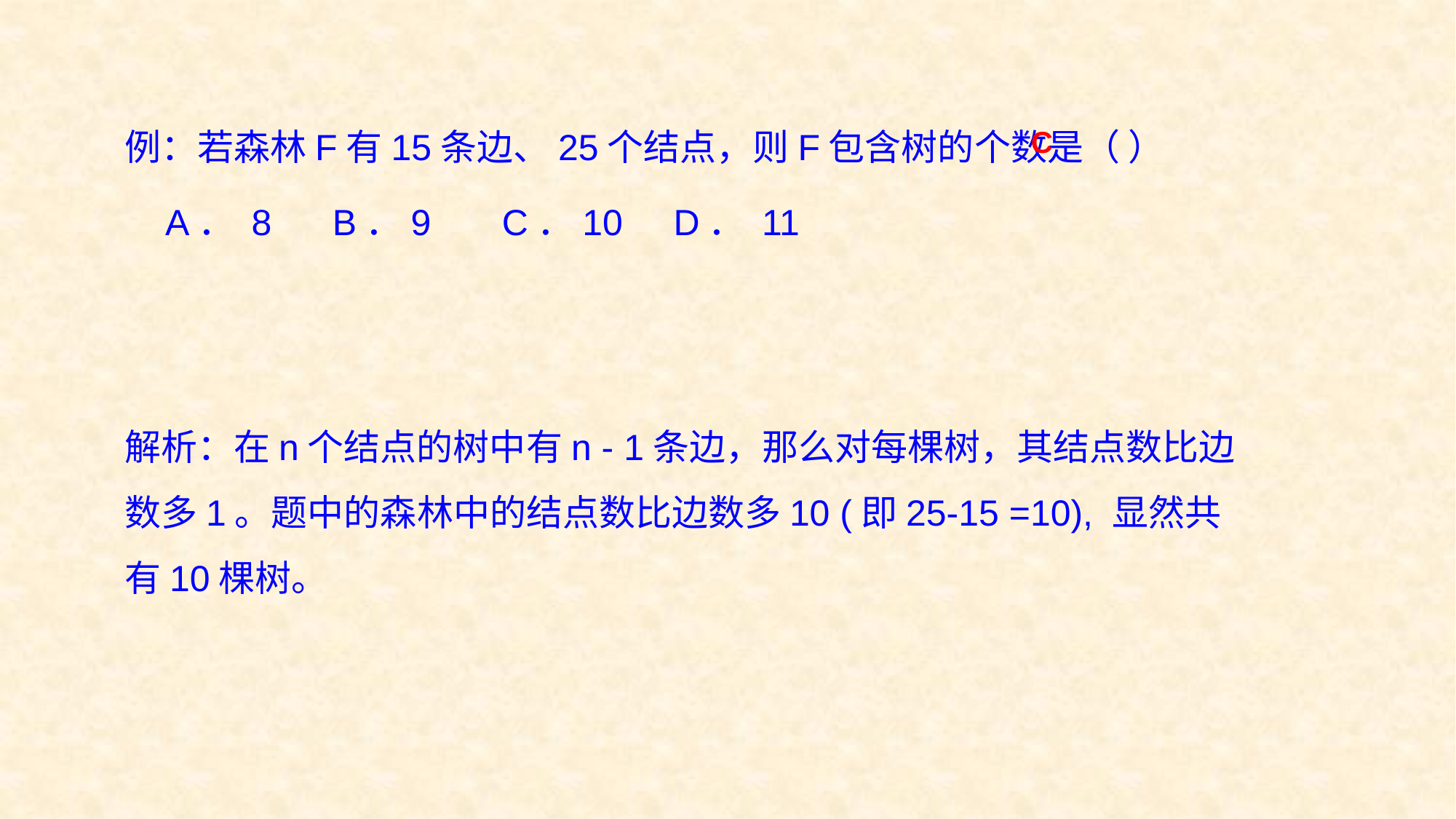

例：若森林F有15条边、25个结点，则F包含树的个数是（ ）
    A． 8      B．9       C．10     D． 11
C
解析：在n个结点的树中有n - 1条边，那么对每棵树，其结点数比边数多1。题中的森林中的结点数比边数多10 (即25-15 =10), 显然共有10棵树。